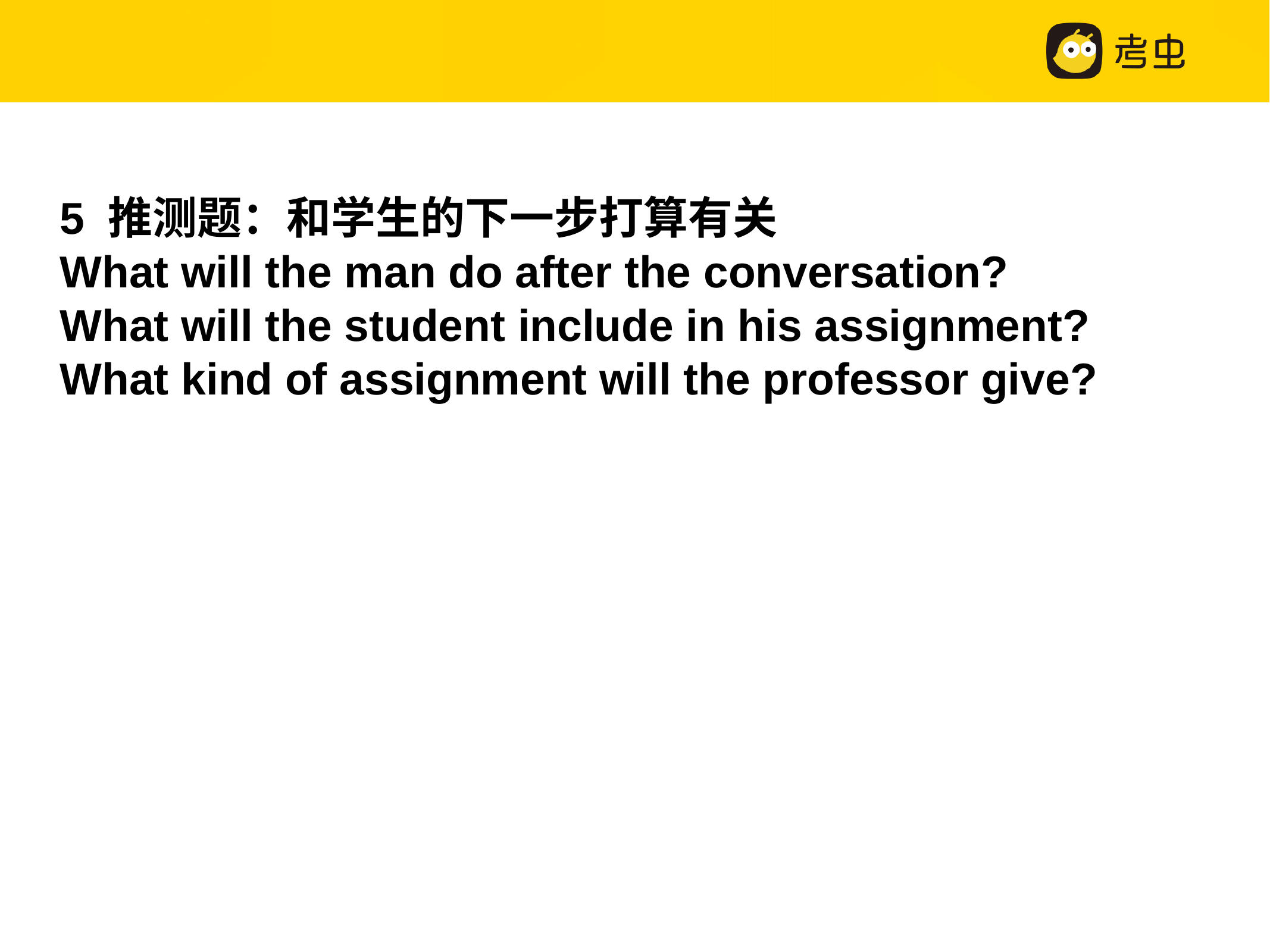

5 推测题：和学生的下一步打算有关
What will the man do after the conversation?
What will the student include in his assignment?
What kind of assignment will the professor give?